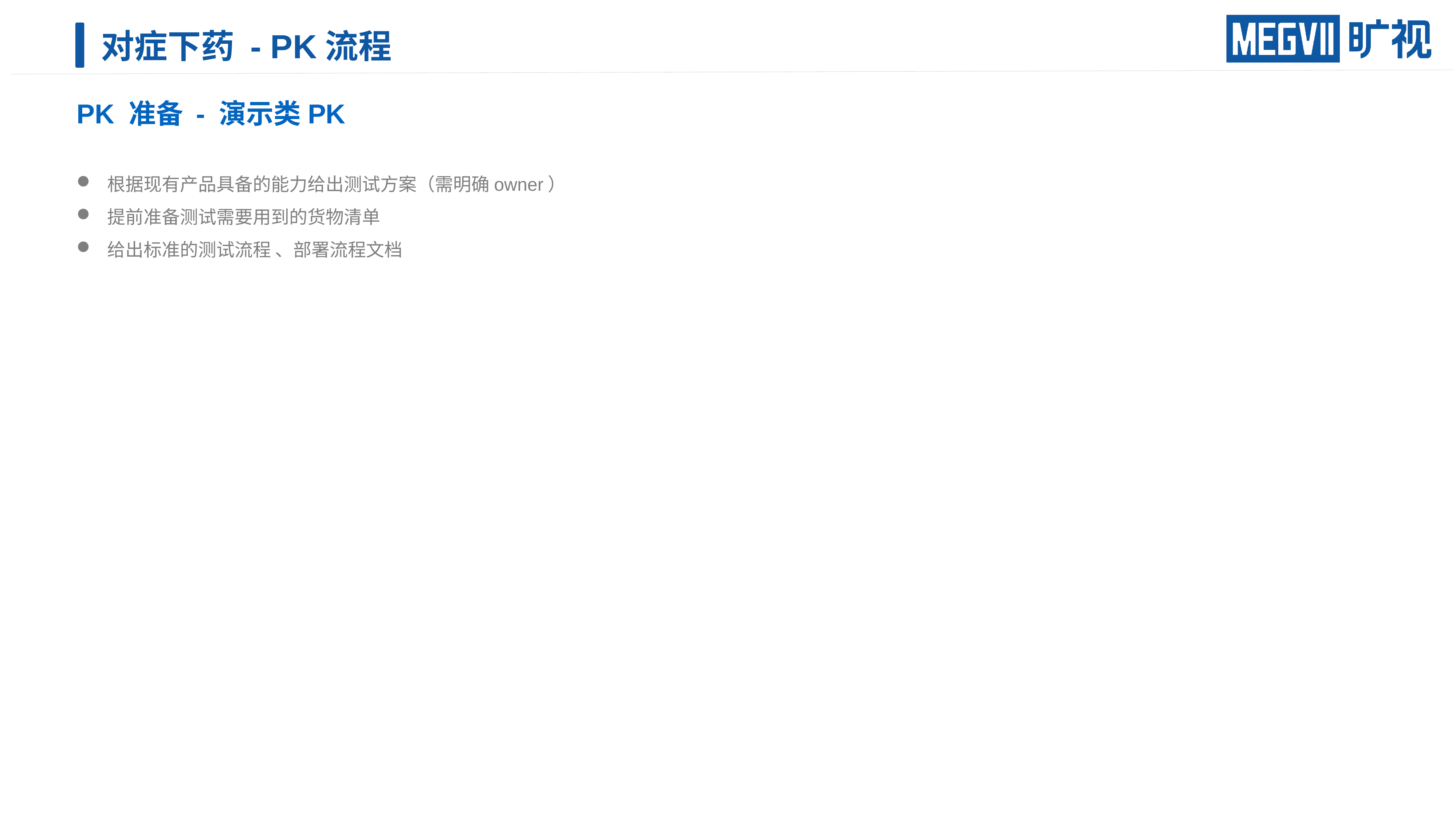

# 对症下药 - PK流程
PK 准备 - 演示类PK

根据现有产品具备的能力给出测试方案（需明确owner）
提前准备测试需要用到的货物清单
给出标准的测试流程 、部署流程文档